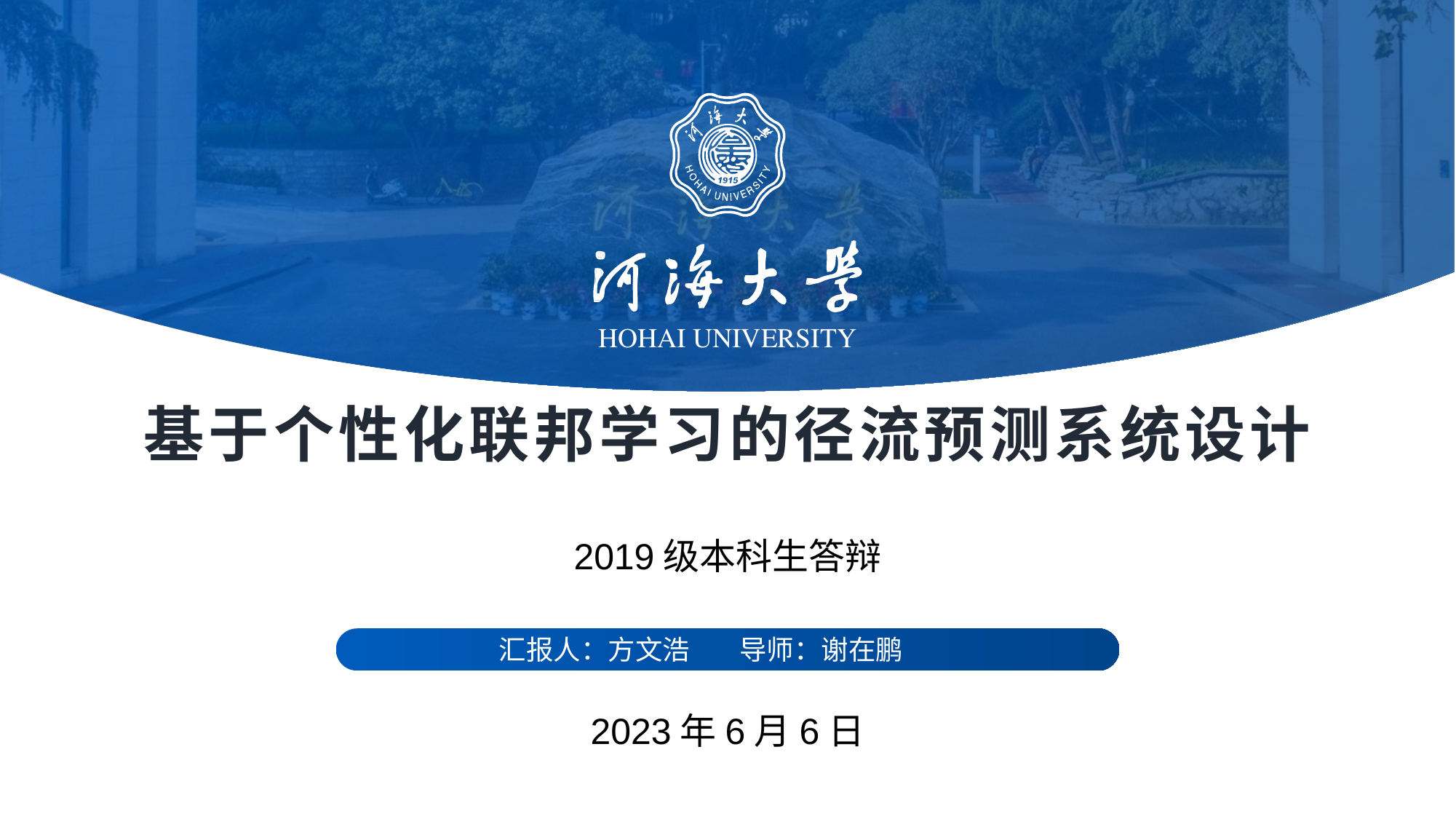

基于个性化联邦学习的径流预测系统设计
2019级本科生答辩

2023年6月6日

汇报人：方文浩        导师：谢在鹏